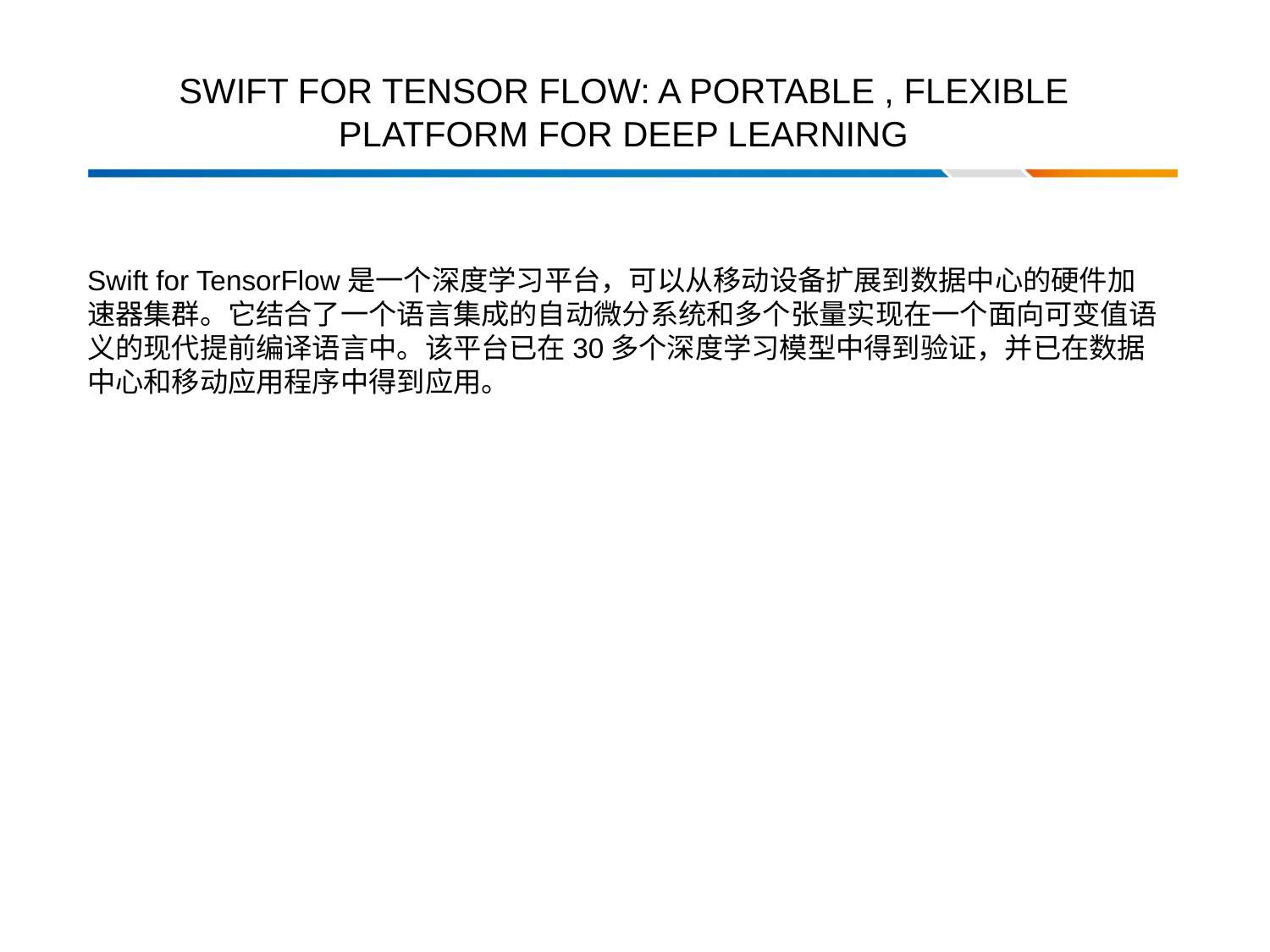

# SWIFT FOR TENSOR FLOW: A PORTABLE , FLEXIBLE PLATFORM FOR DEEP LEARNING
Swift for TensorFlow是一个深度学习平台，可以从移动设备扩展到数据中心的硬件加速器集群。它结合了一个语言集成的自动微分系统和多个张量实现在一个面向可变值语义的现代提前编译语言中。该平台已在30多个深度学习模型中得到验证，并已在数据中心和移动应用程序中得到应用。